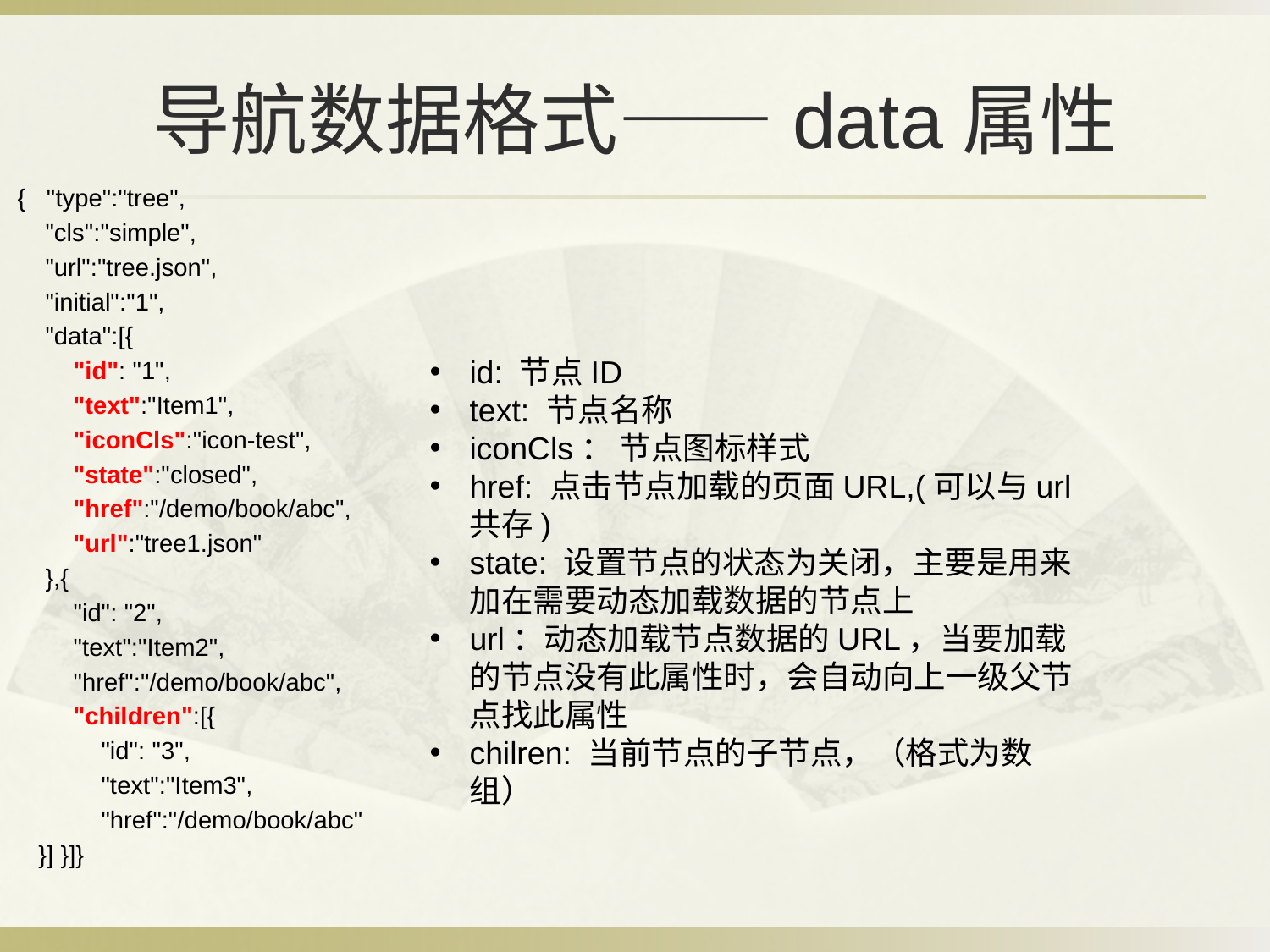

# 导航数据格式——data属性
{   "type":"tree",
    "cls":"simple",
    "url":"tree.json",
    "initial":"1",
    "data":[{
        "id": "1",
        "text":"Item1",
        "iconCls":"icon-test",
        "state":"closed",
        "href":"/demo/book/abc",
        "url":"tree1.json"
    },{
        "id": "2",
        "text":"Item2",
        "href":"/demo/book/abc",
        "children":[{
            "id": "3",
            "text":"Item3",
            "href":"/demo/book/abc"
   }] }]}
id: 节点ID
text: 节点名称
iconCls： 节点图标样式
href: 点击节点加载的页面URL,(可以与url共存)
state: 设置节点的状态为关闭，主要是用来加在需要动态加载数据的节点上
url：动态加载节点数据的URL，当要加载的节点没有此属性时，会自动向上一级父节点找此属性
chilren: 当前节点的子节点，（格式为数组）